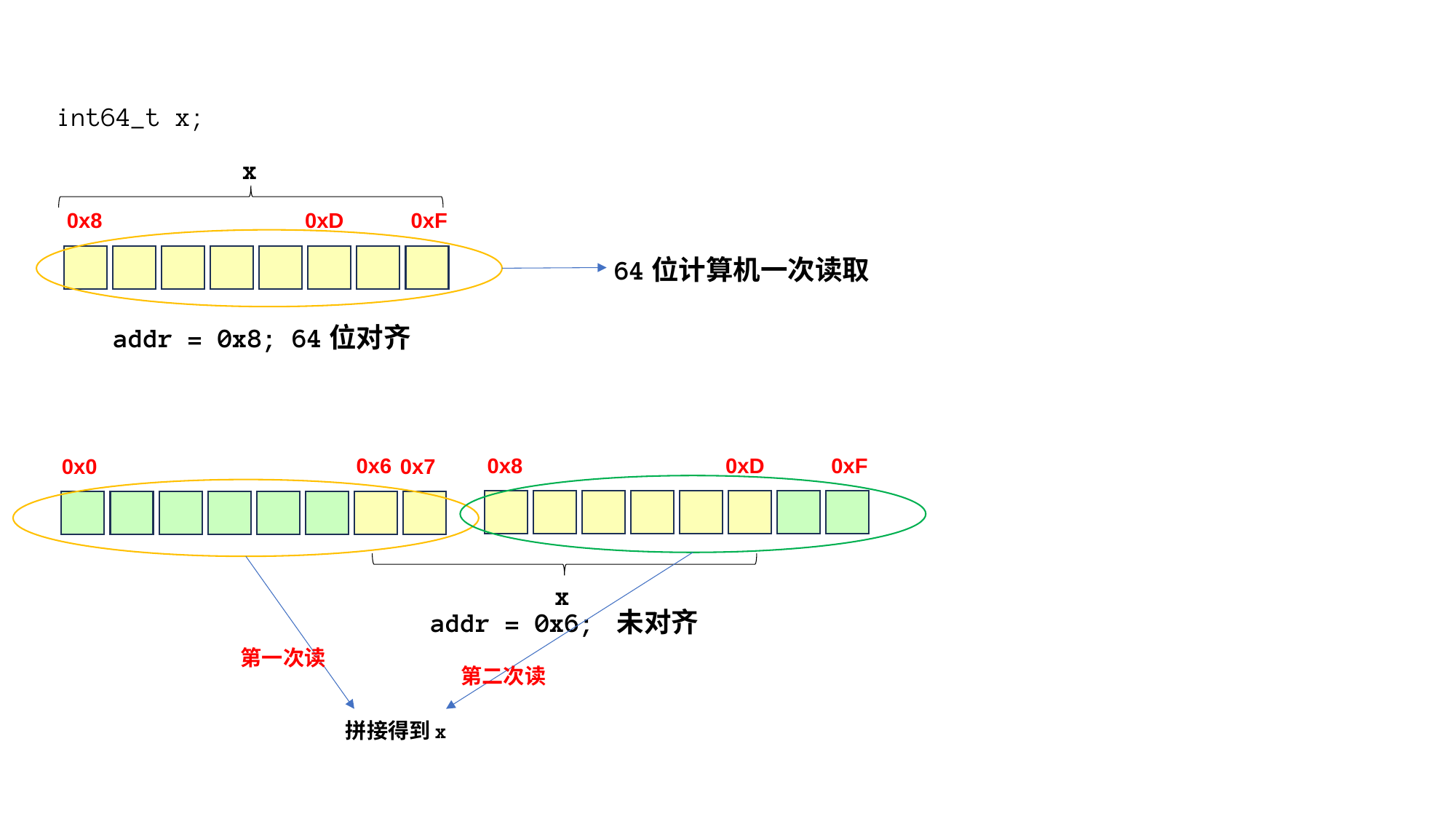

int64_t x;
x
0x8
0xD
0xF

64位计算机一次读取
addr = 0x8; 64位对齐

0x6
0x8
0xD
0xF
0x0
0x7

x
addr = 0x6; 未对齐
第一次读
第二次读
拼接得到x